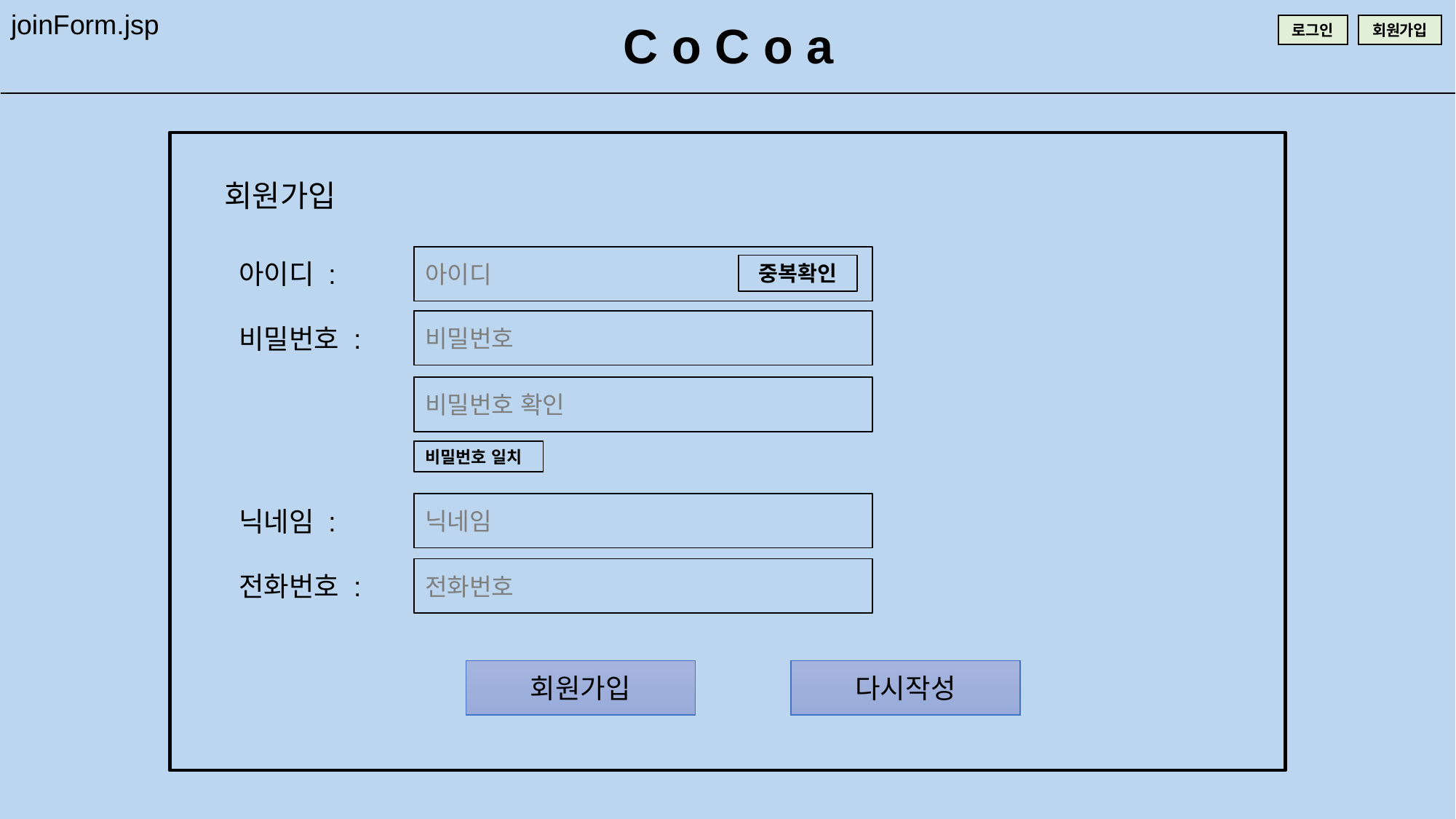

joinForm.jsp
C o C o a
회원가입
로그인

회원가입
아이디
아이디 :
중복확인
비밀번호
비밀번호 :
비밀번호 확인
비밀번호 일치
닉네임
닉네임 :
전화번호
전화번호 :
회원가입
다시작성